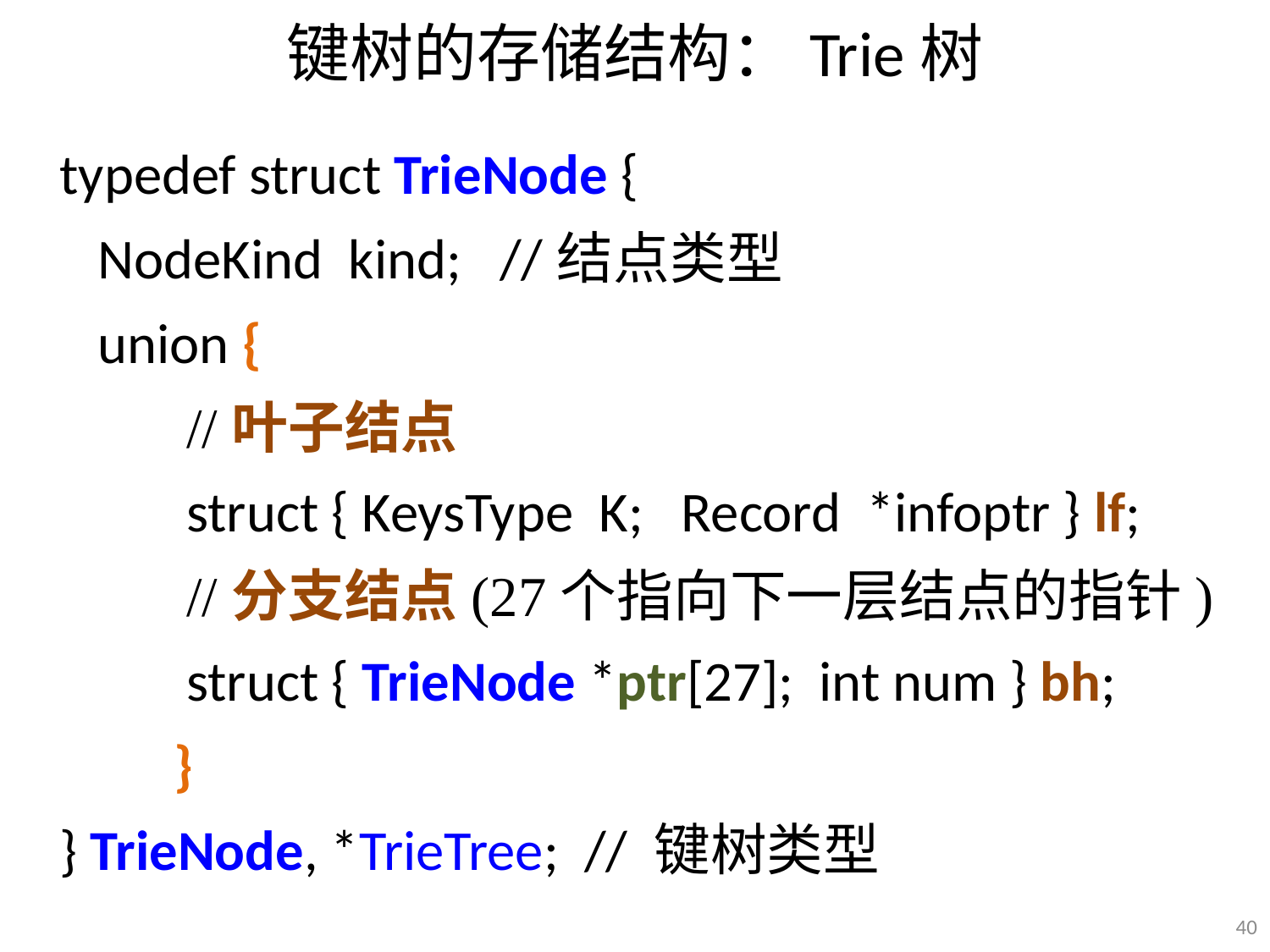

# 键树的存储结构：Trie树
typedef struct TrieNode {
   NodeKind  kind;   //结点类型
   union {
 	//叶子结点
	struct { KeysType  K;   Record  *infoptr } lf;
 	//分支结点(27个指向下一层结点的指针)
       	struct { TrieNode *ptr[27];  int num } bh;
         }
} TrieNode, *TrieTree;  // 键树类型
40